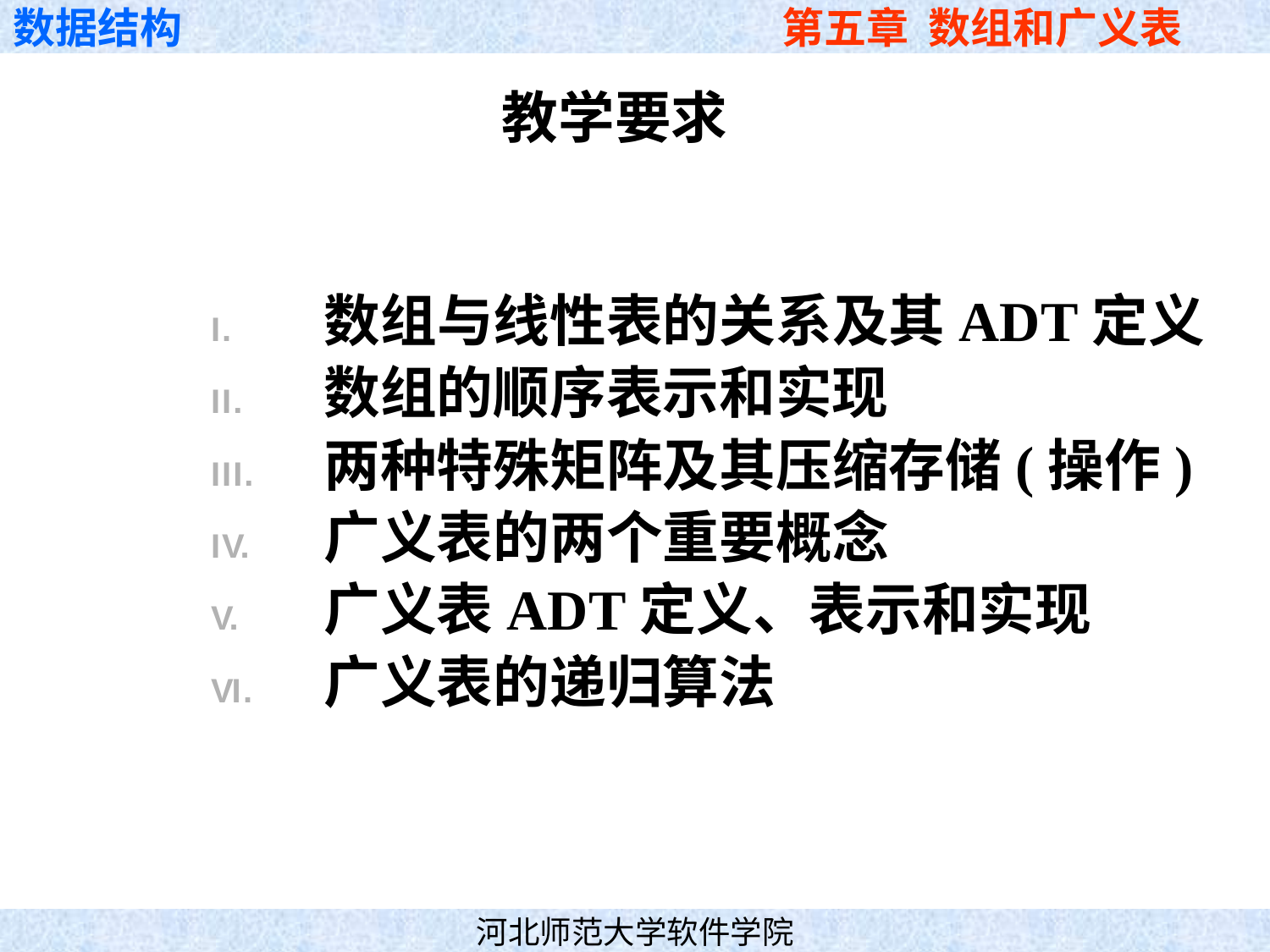

教学要求

数组与线性表的关系及其ADT定义
数组的顺序表示和实现
两种特殊矩阵及其压缩存储(操作)
广义表的两个重要概念
广义表ADT定义、表示和实现
广义表的递归算法